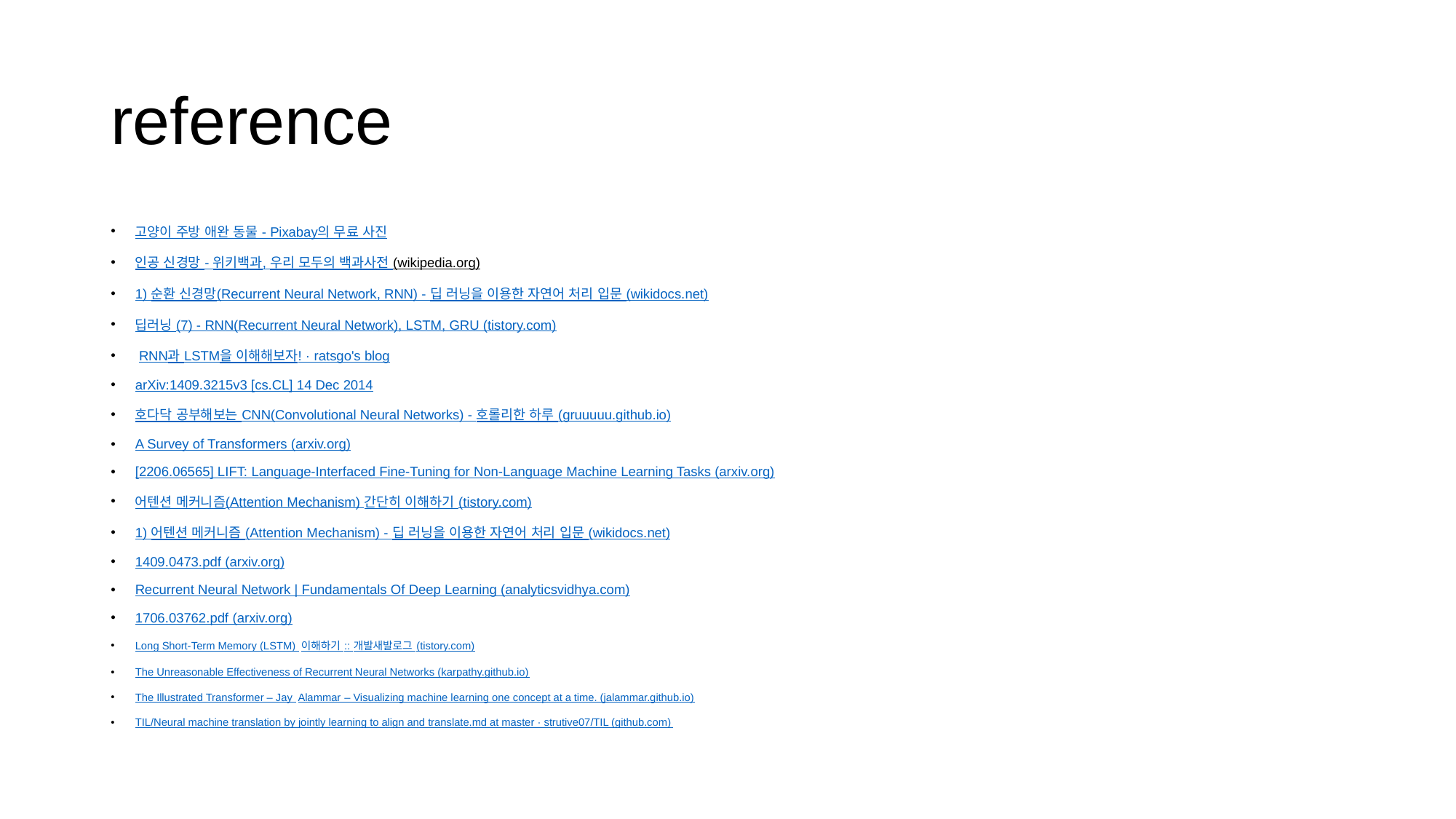

# reference
고양이 주방 애완 동물 - Pixabay의 무료 사진
인공 신경망 - 위키백과, 우리 모두의 백과사전 (wikipedia.org)
1) 순환 신경망(Recurrent Neural Network, RNN) - 딥 러닝을 이용한 자연어 처리 입문 (wikidocs.net)
딥러닝 (7) - RNN(Recurrent Neural Network), LSTM, GRU (tistory.com)
 RNN과 LSTM을 이해해보자! · ratsgo's blog
arXiv:1409.3215v3 [cs.CL] 14 Dec 2014
호다닥 공부해보는 CNN(Convolutional Neural Networks) - 호롤리한 하루 (gruuuuu.github.io)
A Survey of Transformers (arxiv.org)
[2206.06565] LIFT: Language-Interfaced Fine-Tuning for Non-Language Machine Learning Tasks (arxiv.org)
어텐션 메커니즘(Attention Mechanism) 간단히 이해하기 (tistory.com)
1) 어텐션 메커니즘 (Attention Mechanism) - 딥 러닝을 이용한 자연어 처리 입문 (wikidocs.net)
1409.0473.pdf (arxiv.org)
Recurrent Neural Network | Fundamentals Of Deep Learning (analyticsvidhya.com)
1706.03762.pdf (arxiv.org)
Long Short-Term Memory (LSTM) 이해하기 :: 개발새발로그 (tistory.com)
The Unreasonable Effectiveness of Recurrent Neural Networks (karpathy.github.io)
The Illustrated Transformer – Jay Alammar – Visualizing machine learning one concept at a time. (jalammar.github.io)
TIL/Neural machine translation by jointly learning to align and translate.md at master · strutive07/TIL (github.com)